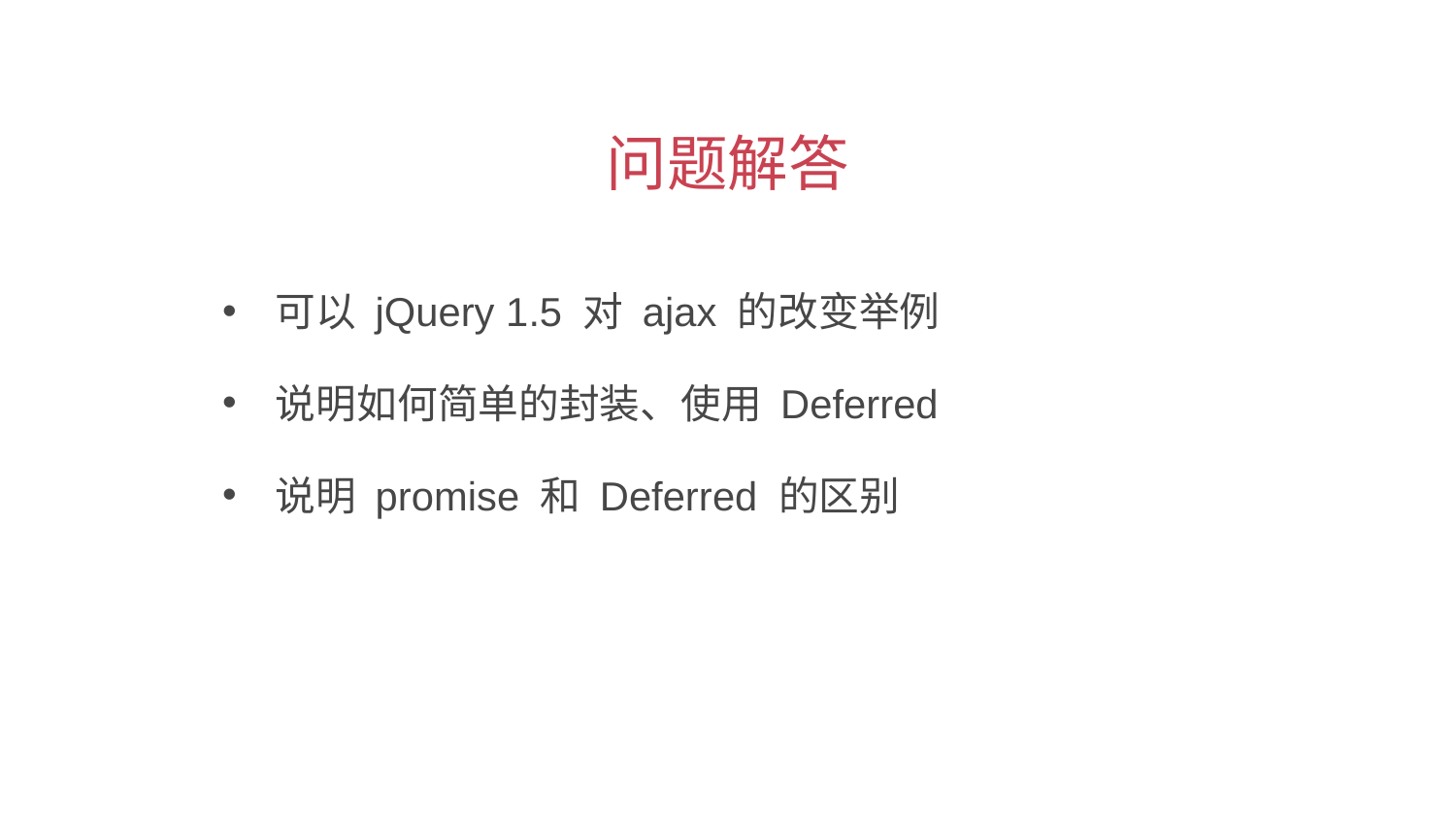

问题解答
 可以 jQuery 1.5 对 ajax 的改变举例
 说明如何简单的封装、使用 Deferred
 说明 promise 和 Deferred 的区别